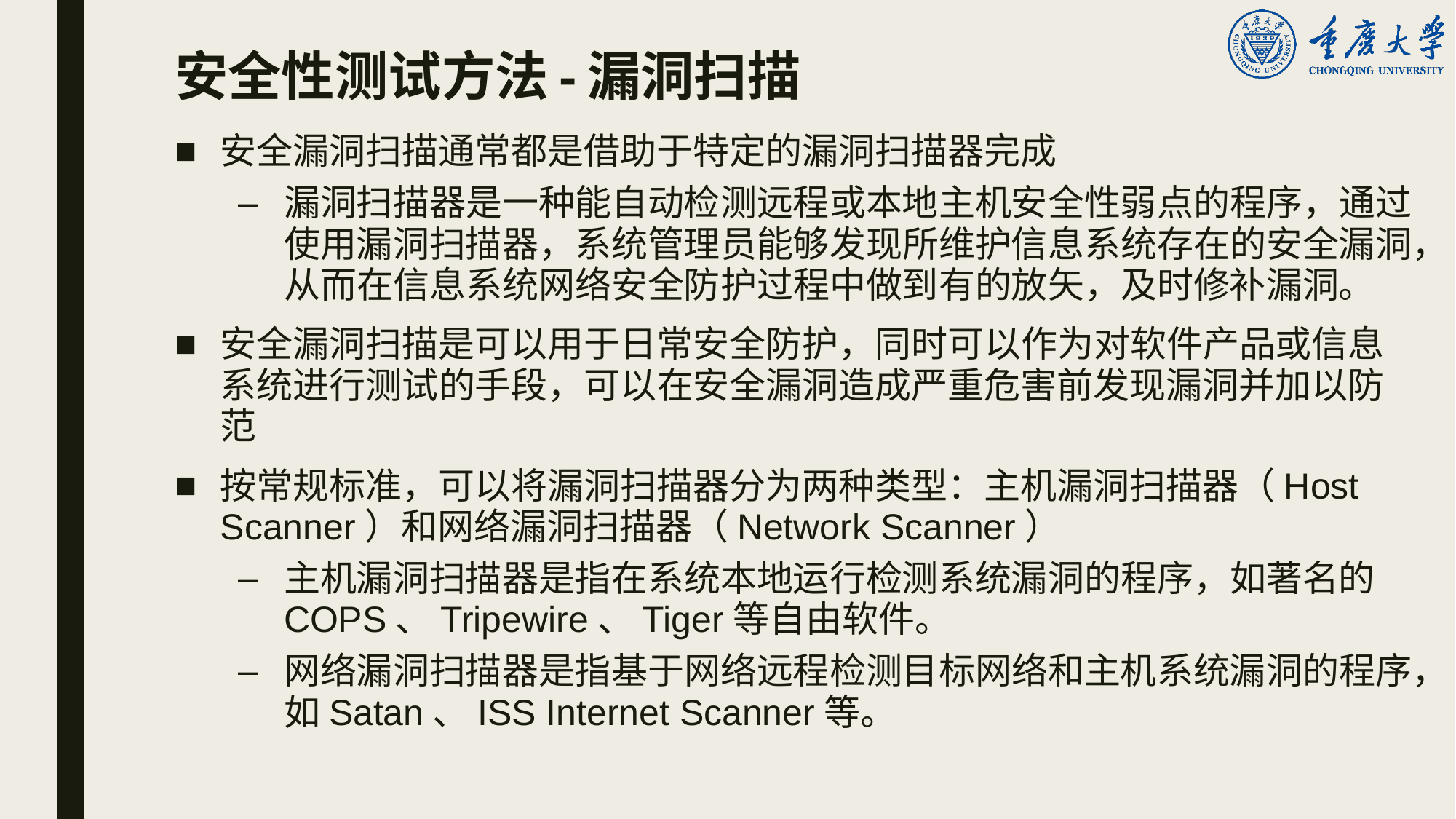

# 安全性测试方法-漏洞扫描
安全漏洞扫描通常都是借助于特定的漏洞扫描器完成
漏洞扫描器是一种能自动检测远程或本地主机安全性弱点的程序，通过使用漏洞扫描器，系统管理员能够发现所维护信息系统存在的安全漏洞，从而在信息系统网络安全防护过程中做到有的放矢，及时修补漏洞。
安全漏洞扫描是可以用于日常安全防护，同时可以作为对软件产品或信息系统进行测试的手段，可以在安全漏洞造成严重危害前发现漏洞并加以防范
按常规标准，可以将漏洞扫描器分为两种类型：主机漏洞扫描器（Host Scanner）和网络漏洞扫描器（Network Scanner）
主机漏洞扫描器是指在系统本地运行检测系统漏洞的程序，如著名的COPS、Tripewire、Tiger等自由软件。
网络漏洞扫描器是指基于网络远程检测目标网络和主机系统漏洞的程序，如Satan、ISS Internet Scanner等。